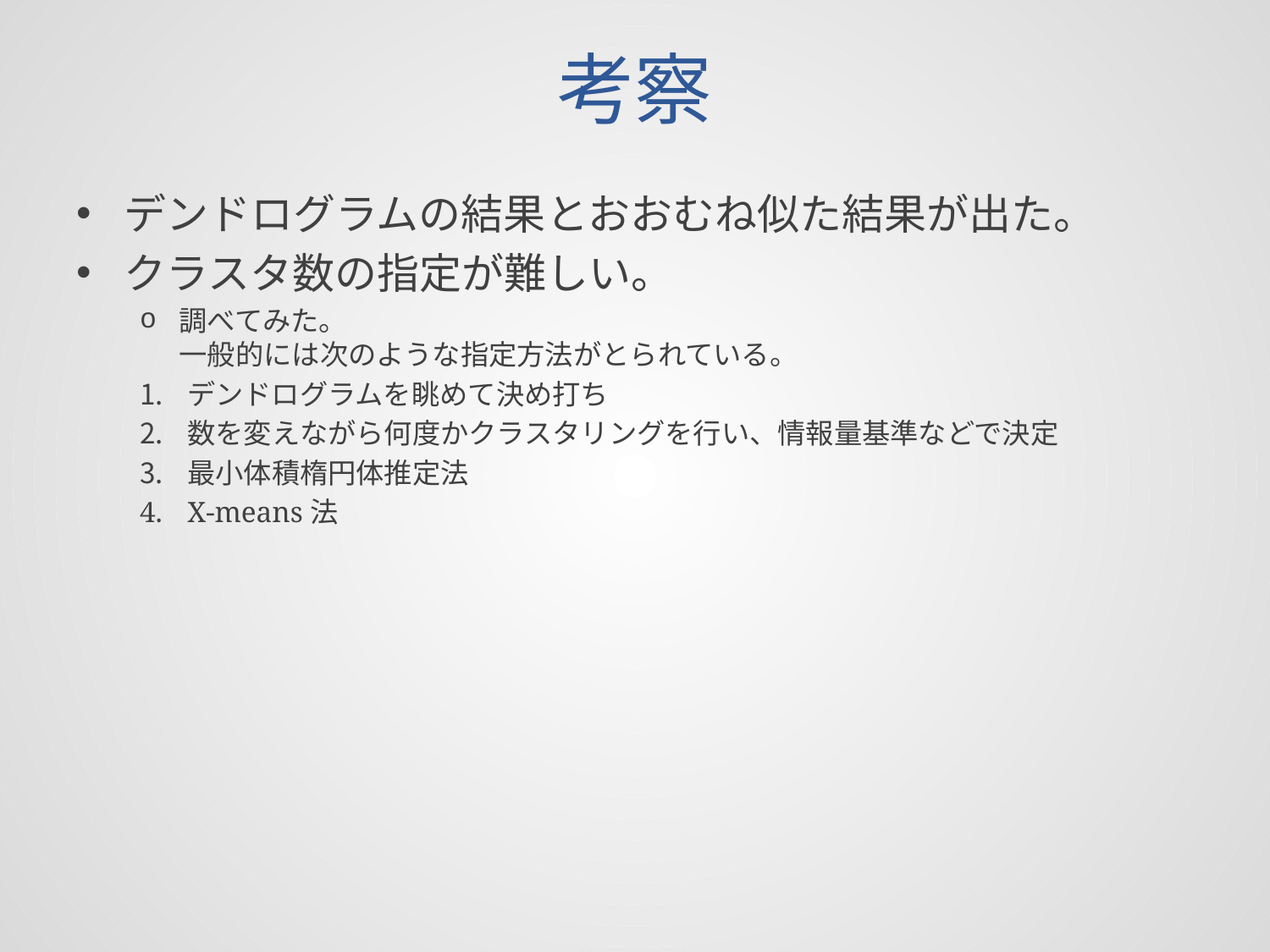

# 考察
デンドログラムの結果とおおむね似た結果が出た。
クラスタ数の指定が難しい。
調べてみた。
一般的には次のような指定方法がとられている。
デンドログラムを眺めて決め打ち
数を変えながら何度かクラスタリングを行い、情報量基準などで決定
最小体積楕円体推定法
X-means法